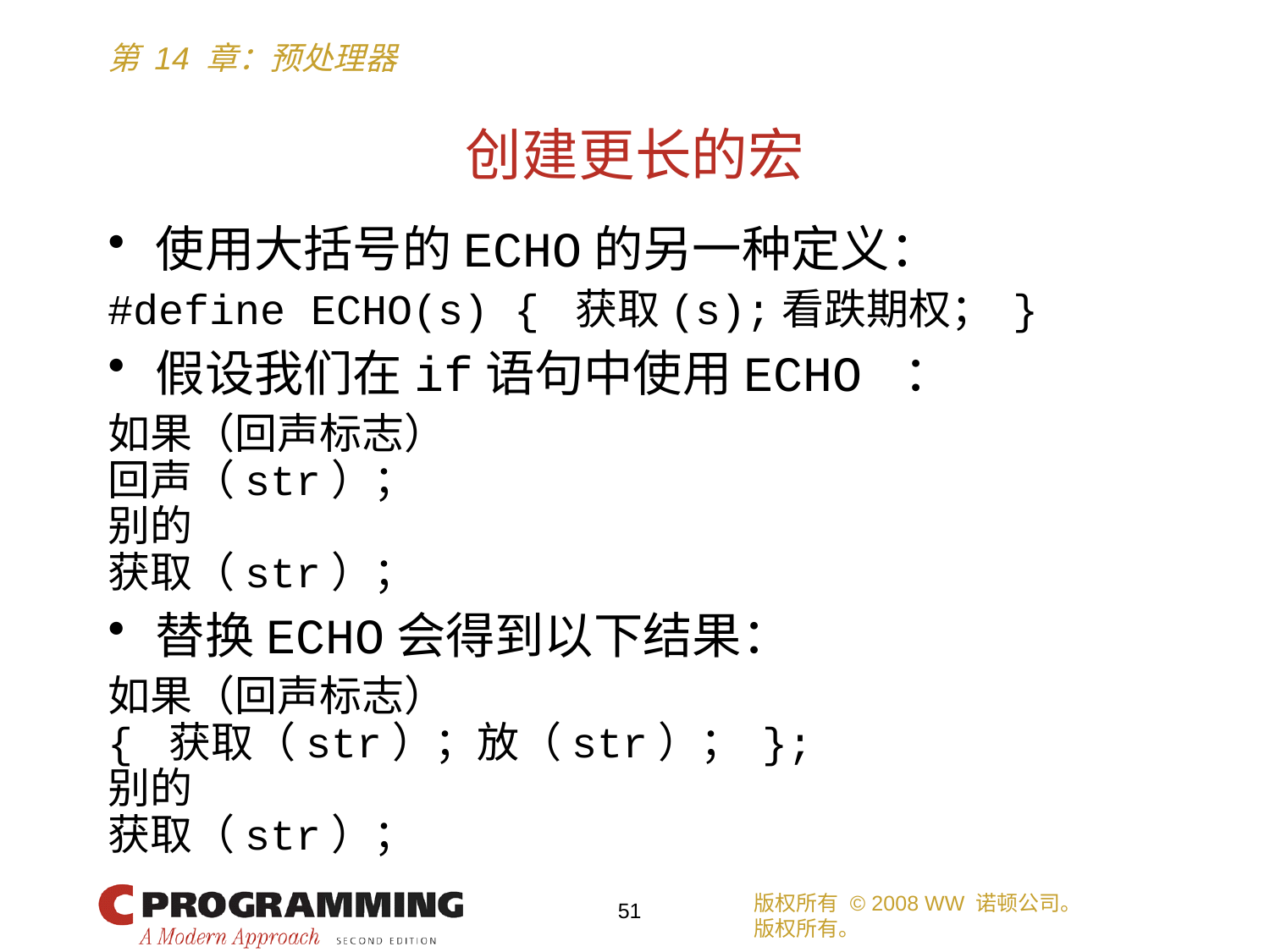

# 创建更长的宏
使用大括号的ECHO的另一种定义：
#define ECHO(s) { 获取(s);看跌期权； }
假设我们在if语句中使用ECHO ：
如果（回声标志）
回声（str）；
别的
获取（str）；
替换ECHO会得到以下结果：
如果（回声标志）
{ 获取（str）；放（str）； };
别的
获取（str）；
版权所有 © 2008 WW 诺顿公司。
版权所有。
51